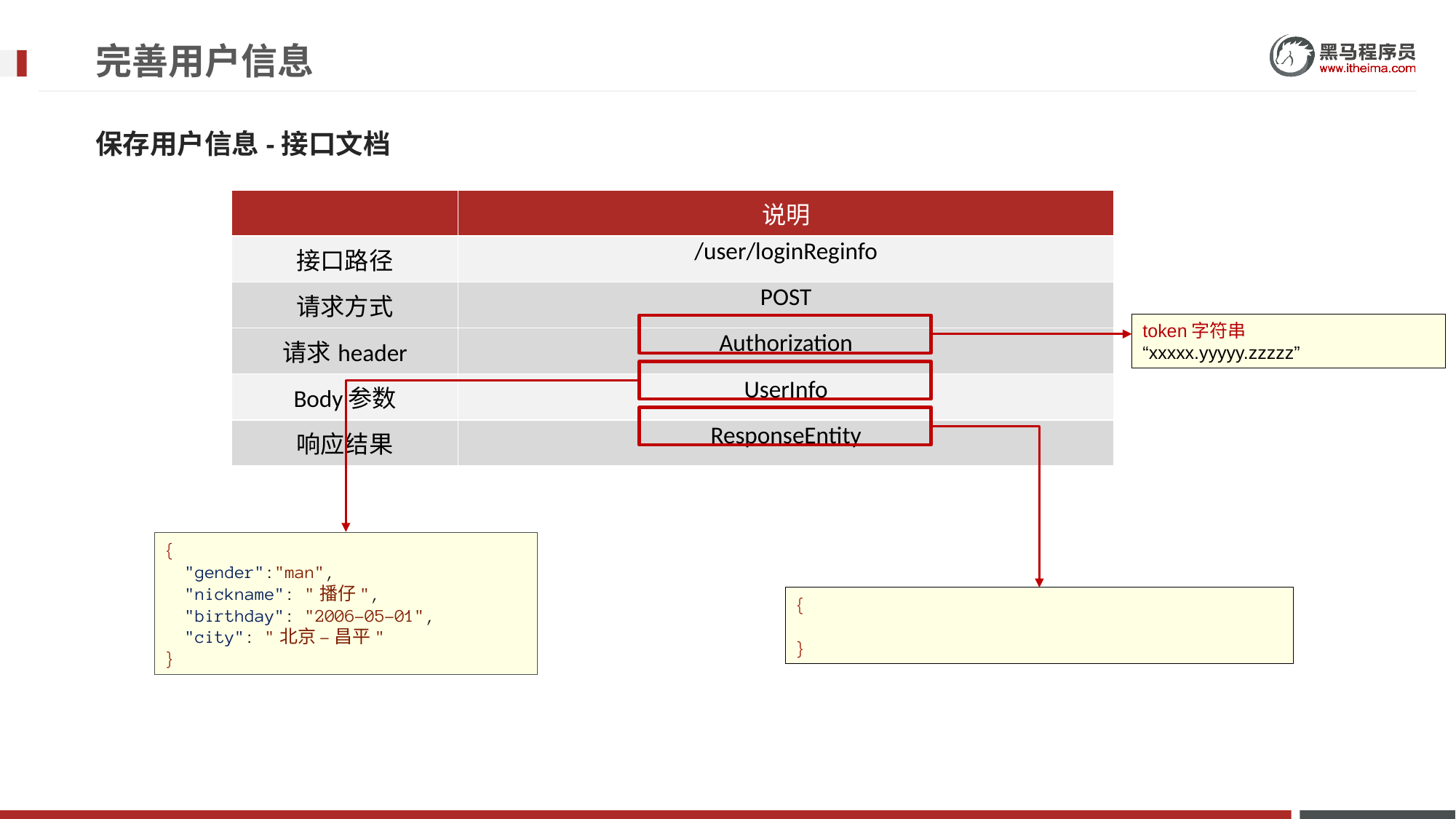

# 完善用户信息
保存用户信息-接口文档
|  | 说明 |
| --- | --- |
| 接口路径 | /user/loginReginfo |
| 请求方式 | POST |
| 请求header | Authorization |
| Body参数 | UserInfo |
| 响应结果 | ResponseEntity |
token字符串
“xxxxx.yyyyy.zzzzz”

{
  "gender":"man",
  "nickname": "播仔",
  "birthday": "2006-05-01",
  "city": "北京-昌平"
}
{
}